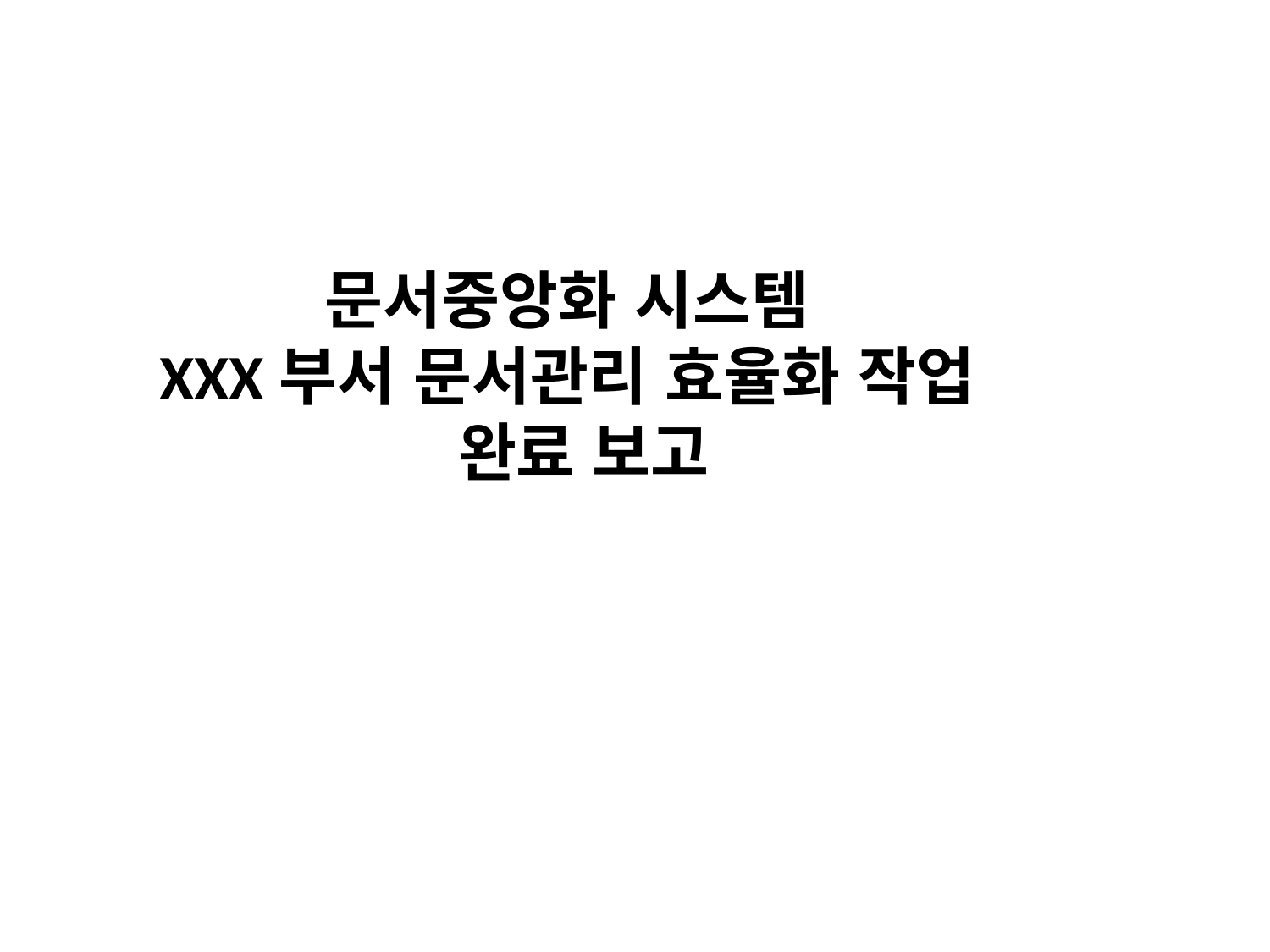

문서중앙화 시스템
XXX부서 문서관리 효율화 작업
 완료 보고